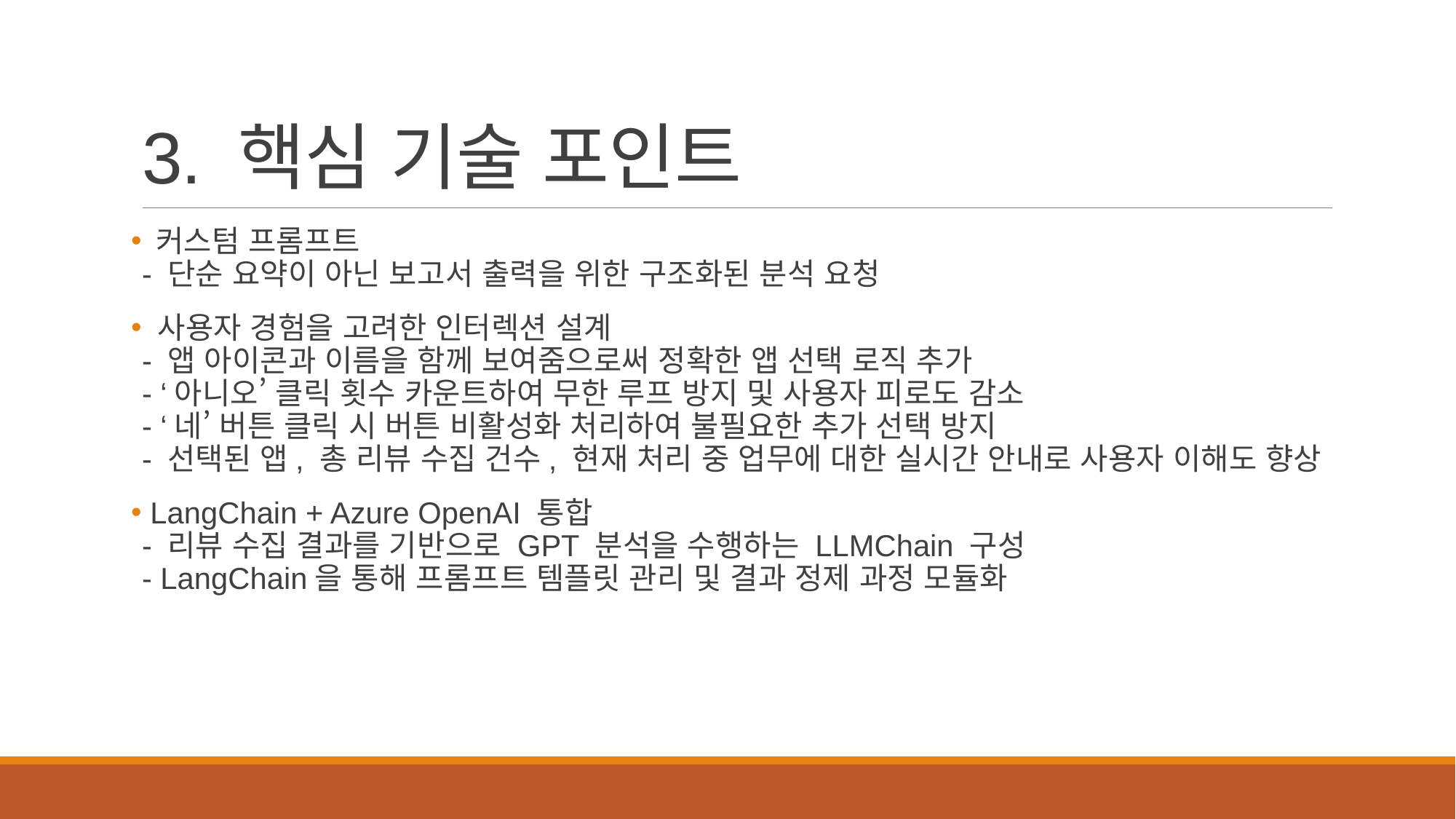

# 3. 핵심 기술 포인트
 커스텀 프롬프트
- 단순 요약이 아닌 보고서 출력을 위한 구조화된 분석 요청
 사용자 경험을 고려한 인터렉션 설계
- 앱 아이콘과 이름을 함께 보여줌으로써 정확한 앱 선택 로직 추가
- ‘아니오’ 클릭 횟수 카운트하여 무한 루프 방지 및 사용자 피로도 감소
- ‘네’ 버튼 클릭 시 버튼 비활성화 처리하여 불필요한 추가 선택 방지
- 선택된 앱, 총 리뷰 수집 건수, 현재 처리 중 업무에 대한 실시간 안내로 사용자 이해도 향상
 LangChain + Azure OpenAI 통합
- 리뷰 수집 결과를 기반으로 GPT 분석을 수행하는 LLMChain 구성
- LangChain을 통해 프롬프트 템플릿 관리 및 결과 정제 과정 모듈화